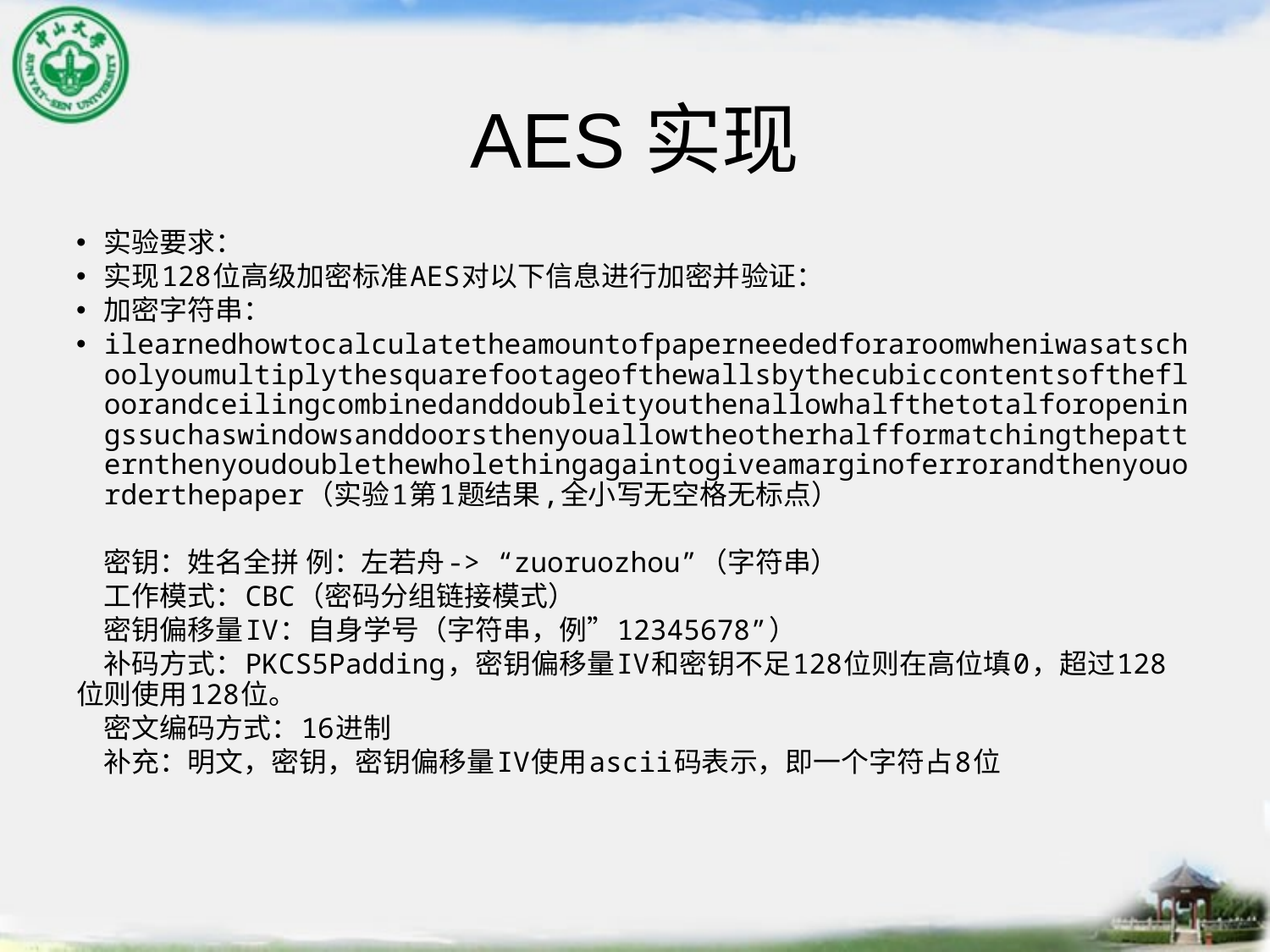

# AES实现
实验要求：
实现128位高级加密标准AES对以下信息进行加密并验证：
加密字符串：
ilearnedhowtocalculatetheamountofpaperneededforaroomwheniwasatschoolyoumultiplythesquarefootageofthewallsbythecubiccontentsofthefloorandceilingcombinedanddoubleityouthenallowhalfthetotalforopeningssuchaswindowsanddoorsthenyouallowtheotherhalfformatchingthepatternthenyoudoublethewholethingagaintogiveamarginoferrorandthenyouorderthepaper（实验1第1题结果,全小写无空格无标点）

	密钥：姓名全拼 例：左若舟-> “zuoruozhou”（字符串）
	工作模式：CBC（密码分组链接模式）
	密钥偏移量IV：自身学号（字符串，例”12345678”）
	补码方式：PKCS5Padding，密钥偏移量IV和密钥不足128位则在高位填0，超过128位则使用128位。
	密文编码方式：16进制
	补充：明文，密钥，密钥偏移量IV使用ascii码表示，即一个字符占8位